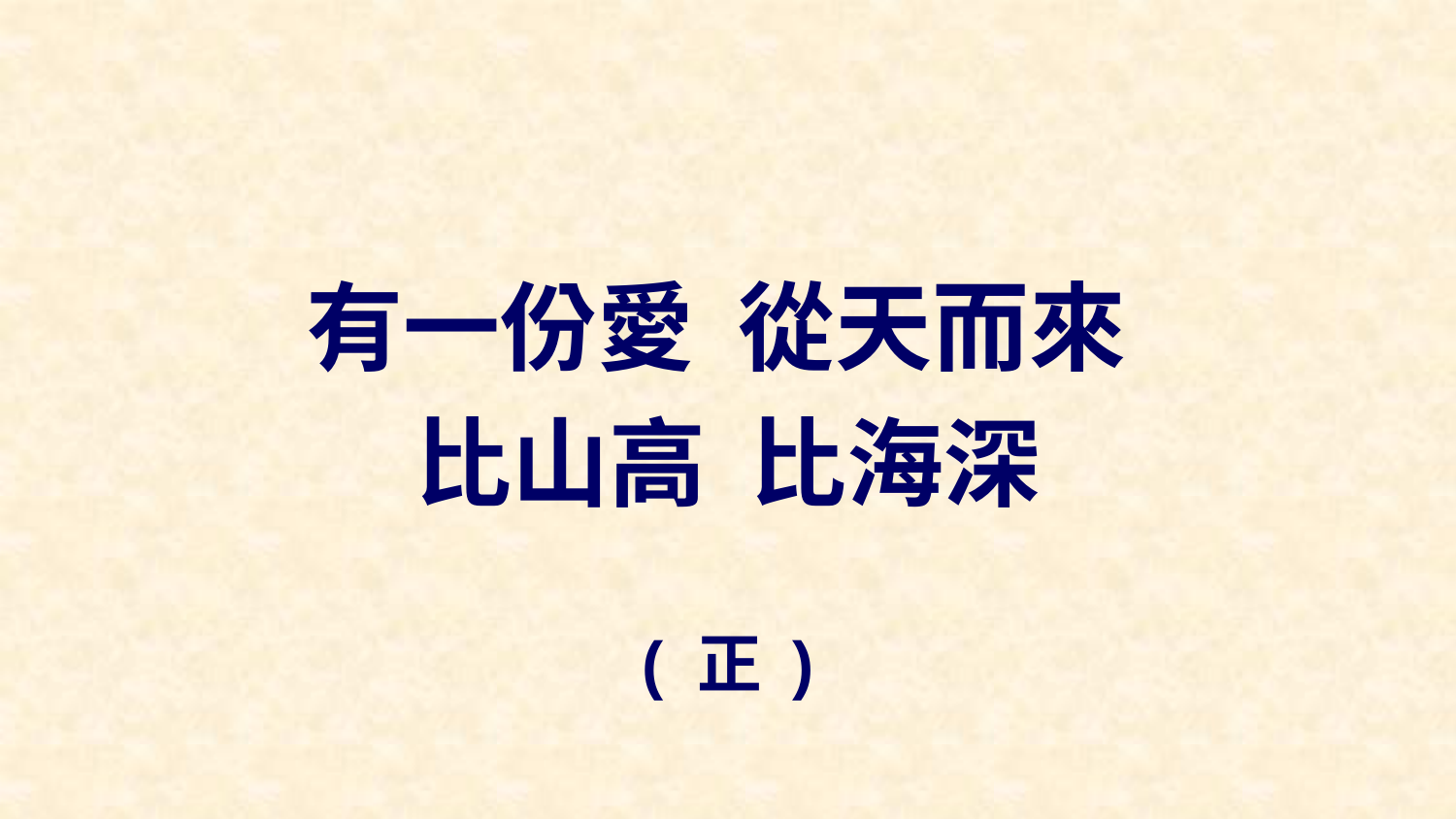

有一份愛  從天而來
比山高  比海深
( 正 )